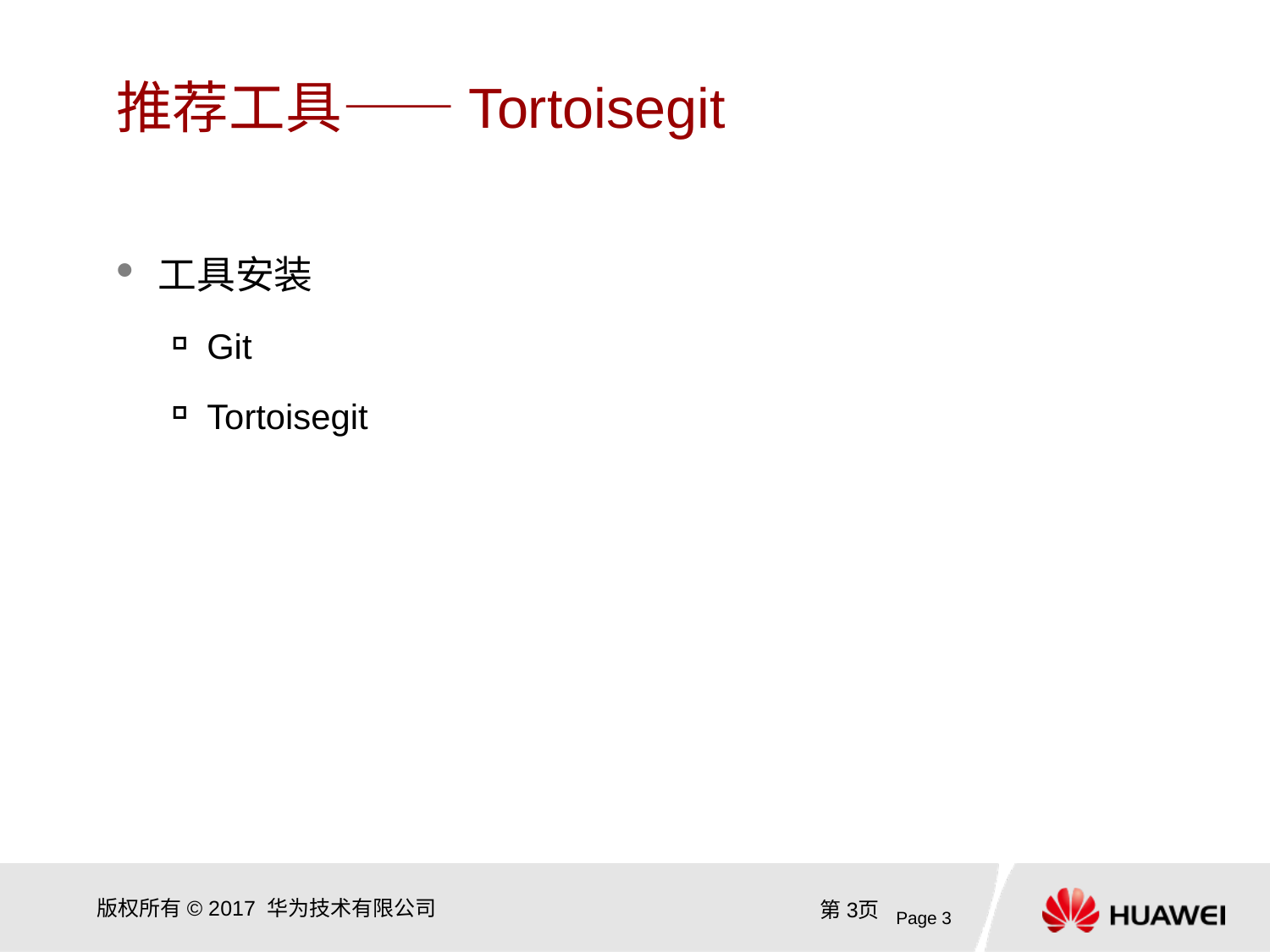

# 推荐工具——Tortoisegit
工具安装
Git
Tortoisegit

Page 3